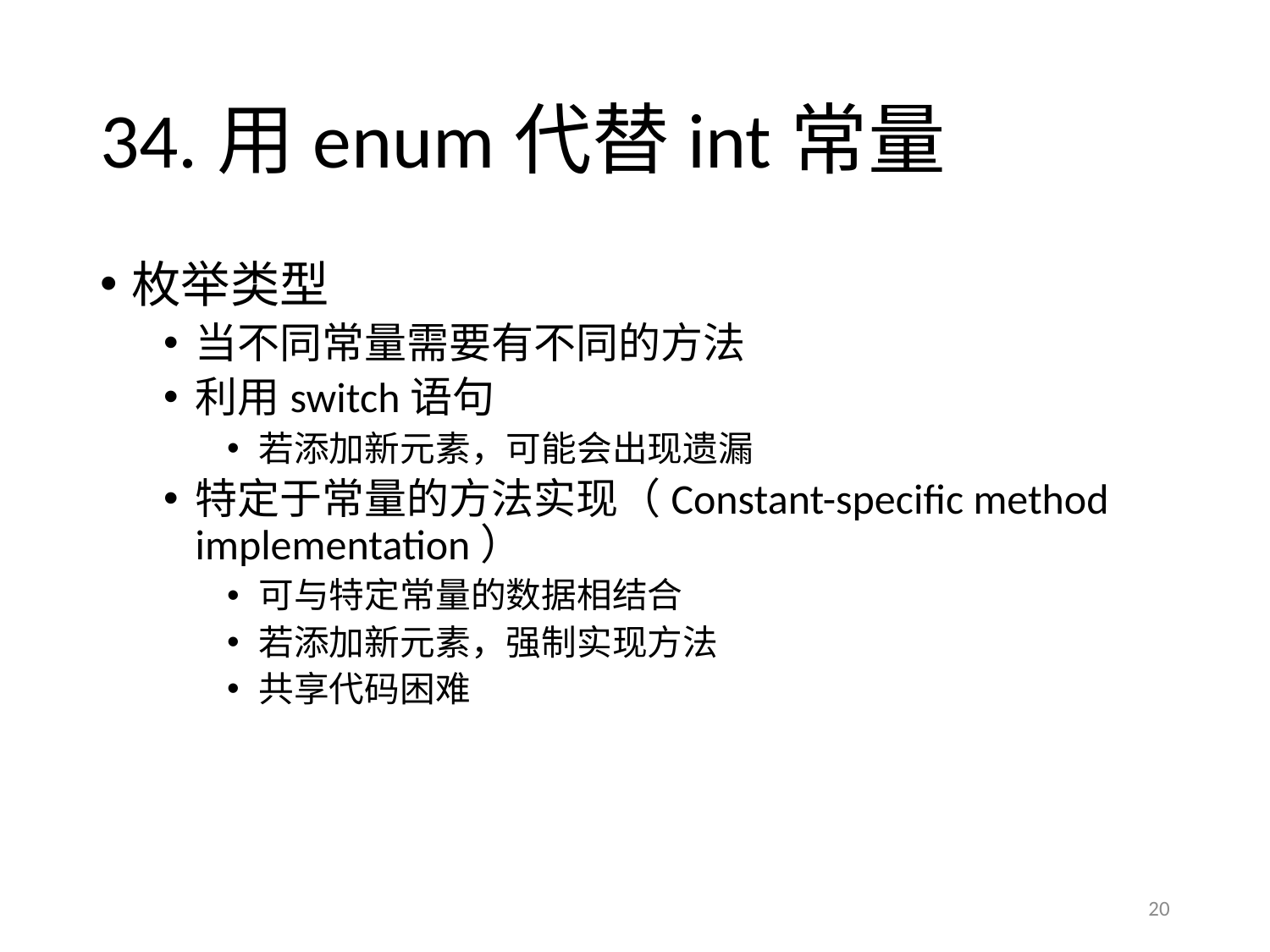

# 34.用enum代替int常量
枚举类型
当不同常量需要有不同的方法
利用switch语句
若添加新元素，可能会出现遗漏
特定于常量的方法实现（Constant-specific method implementation）
可与特定常量的数据相结合
若添加新元素，强制实现方法
共享代码困难

20